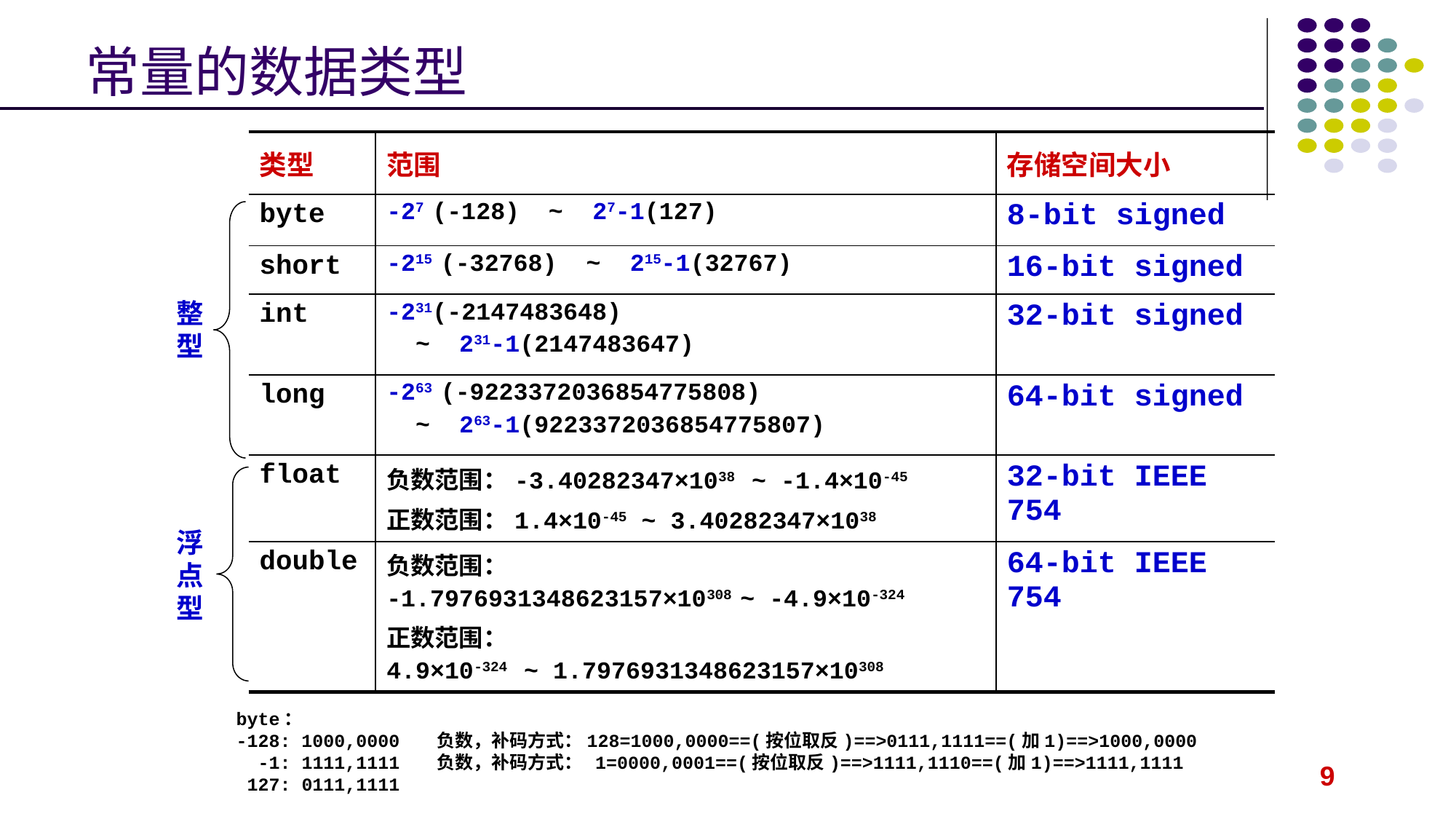

# 常量的数据类型
| 类型 | 范围 | 存储空间大小 |
| --- | --- | --- |
| byte | -27 (-128) ~ 27-1(127) | 8-bit signed |
| short | -215 (-32768) ~ 215-1(32767) | 16-bit signed |
| int | -231(-2147483648) ~ 231-1(2147483647) | 32-bit signed |
| long | -263 (-9223372036854775808) ~ 263-1(9223372036854775807) | 64-bit signed |
| float | 负数范围：-3.40282347×1038 ~ -1.4×10-45 正数范围：1.4×10-45 ~ 3.40282347×1038 | 32-bit IEEE 754 |
| double | 负数范围： -1.7976931348623157×10308 ~ -4.9×10-324 正数范围： 4.9×10-324 ~ 1.7976931348623157×10308 | 64-bit IEEE 754 |

整
型

浮
点
型
byte：
-128: 1000,0000   负数，补码方式：128=1000,0000==(按位取反)==>0111,1111==(加1)==>1000,0000
  -1: 1111,1111   负数，补码方式：  1=0000,0001==(按位取反)==>1111,1110==(加1)==>1111,1111
 127: 0111,1111